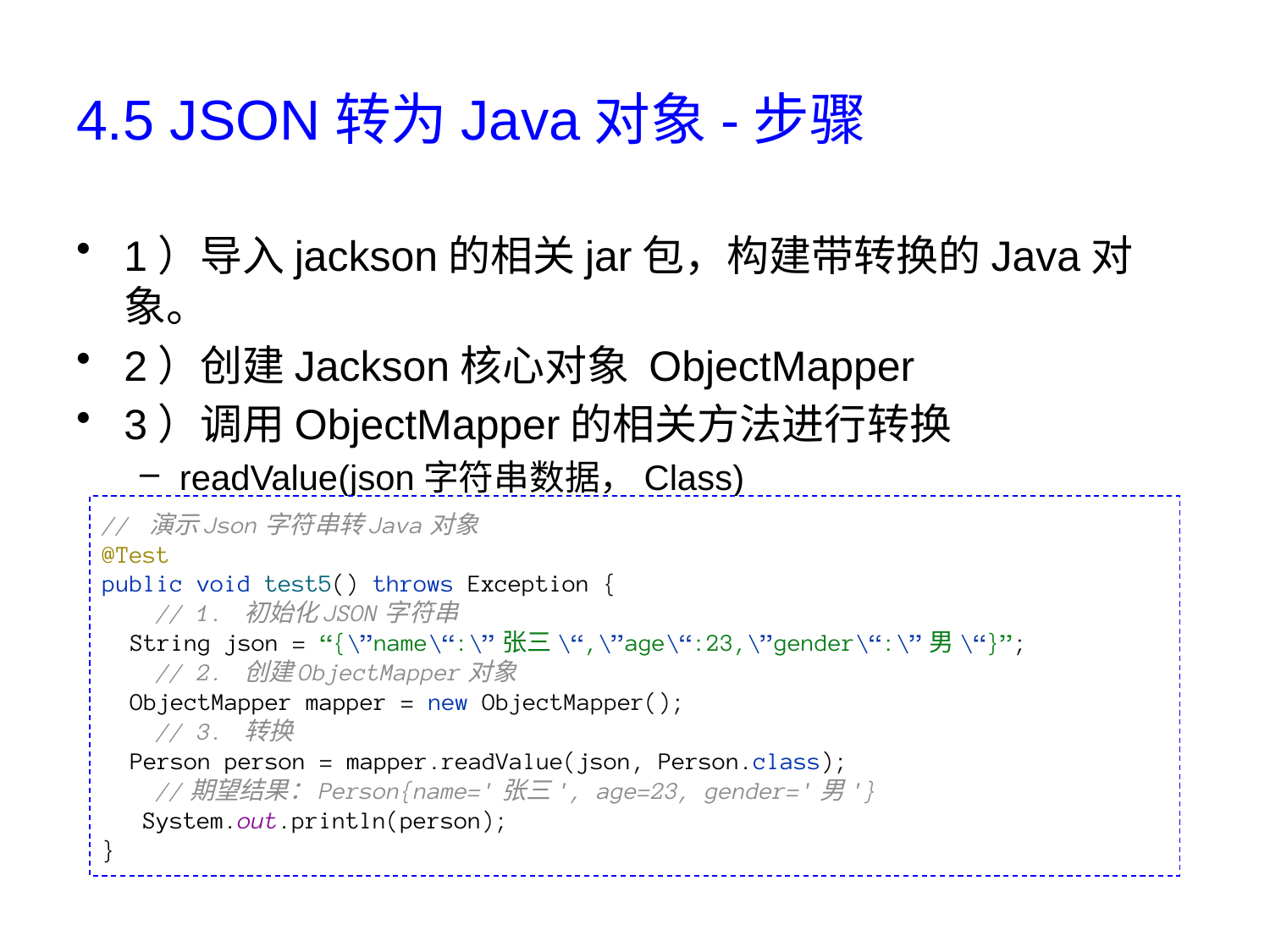

# 4.5 JSON转为Java对象-步骤
1）导入jackson的相关jar包，构建带转换的Java对象。
2）创建Jackson核心对象 ObjectMapper
3）调用ObjectMapper的相关方法进行转换
readValue(json字符串数据，Class)
// 演示Json字符串转Java对象
@Test
public void test5() throws Exception {
    // 1. 初始化JSON字符串
    String json = “{\”name\“:\”张三\“,\”age\“:23,\”gender\“:\”男\“}”;
    // 2. 创建ObjectMapper对象
    ObjectMapper mapper = new ObjectMapper();
    // 3. 转换
    Person person = mapper.readValue(json, Person.class);
    //期望结果：Person{name='张三', age=23, gender='男'}
   System.out.println(person);
}